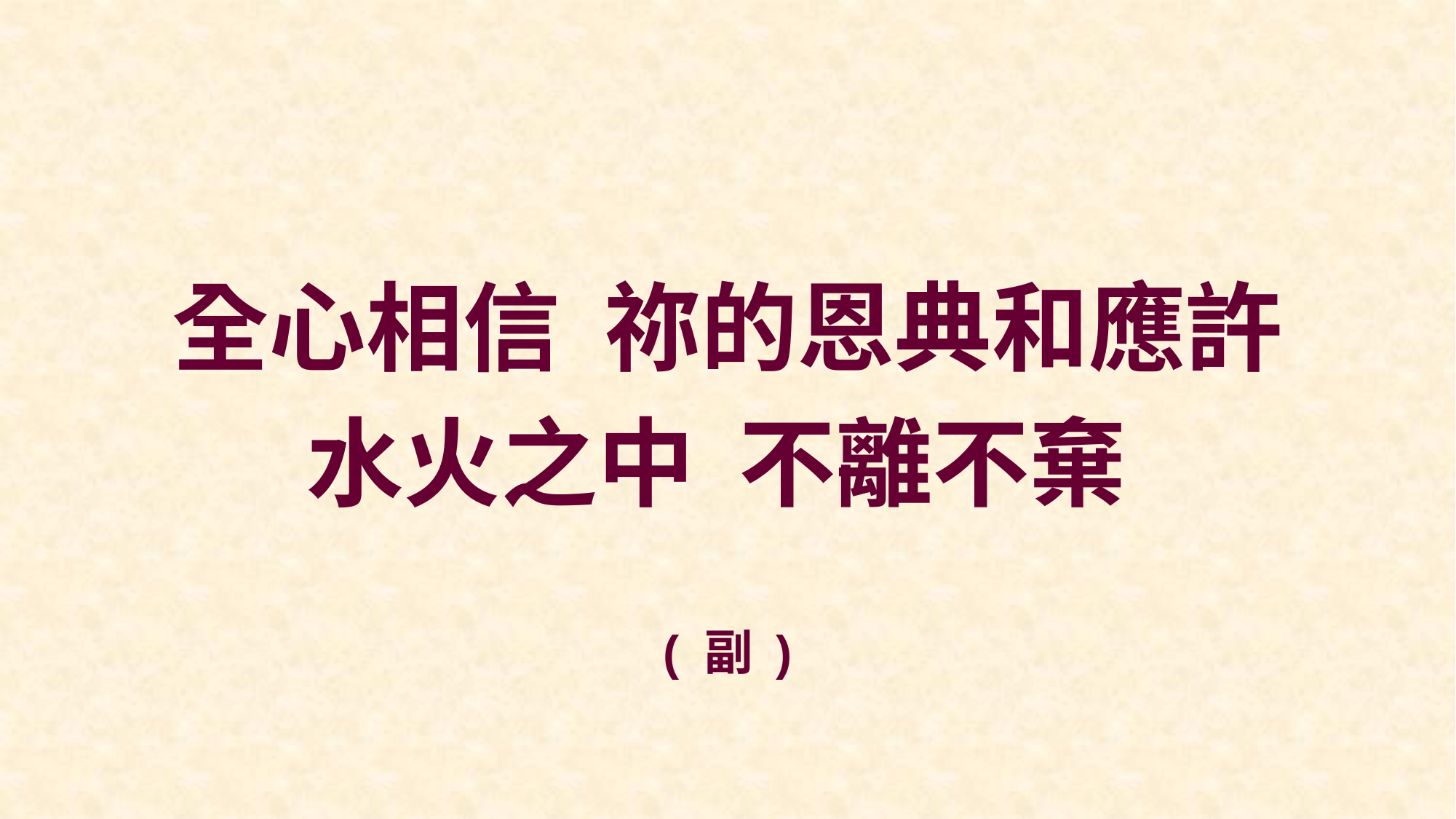

全心相信  祢的恩典和應許
水火之中  不離不棄
( 副 )